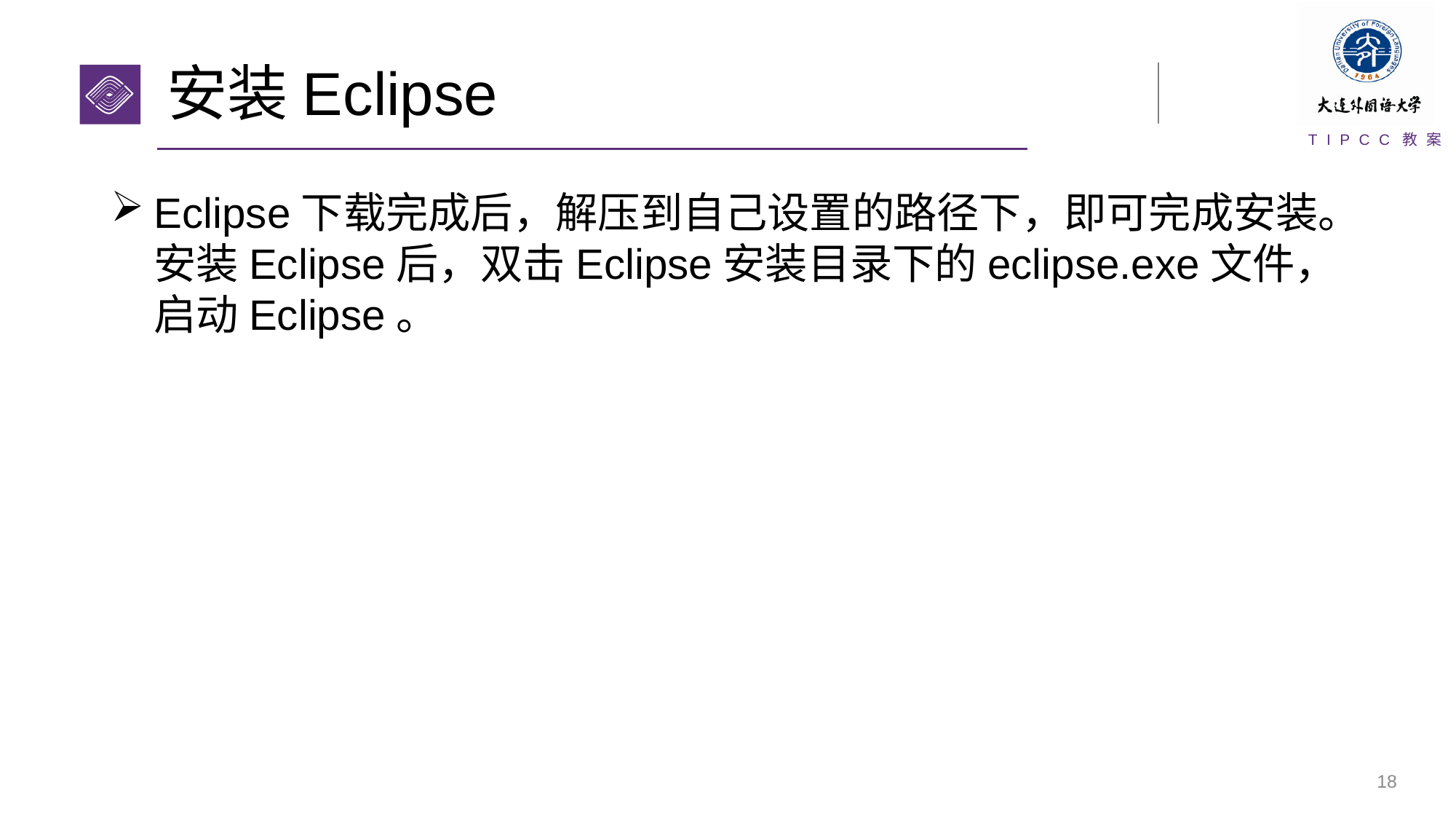

# 安装Eclipse
Eclipse下载完成后，解压到自己设置的路径下，即可完成安装。安装Eclipse后，双击Eclipse安装目录下的eclipse.exe文件，启动Eclipse。
18